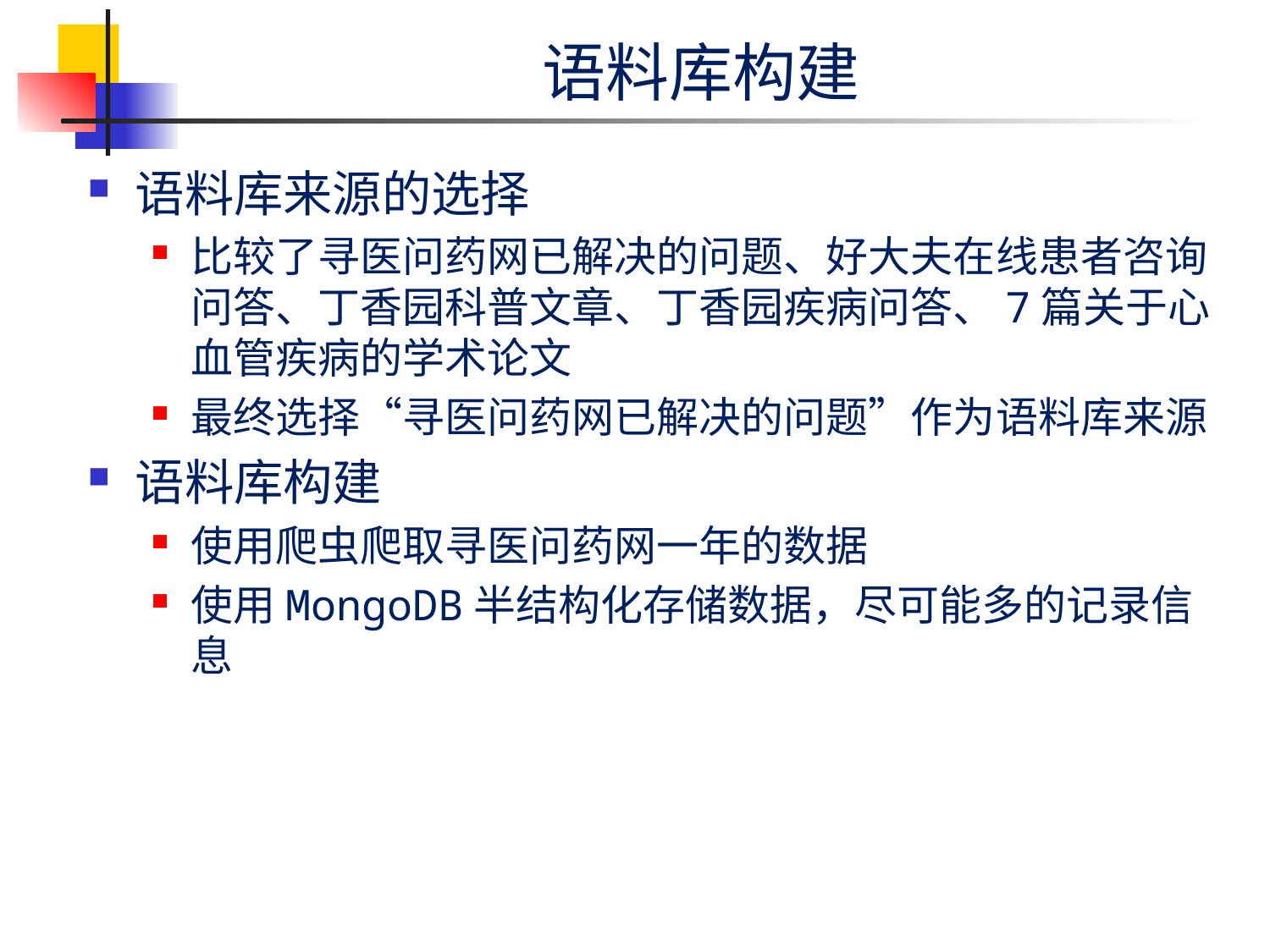

# 语料库构建
语料库来源的选择
比较了寻医问药网已解决的问题、好大夫在线患者咨询问答、丁香园科普文章、丁香园疾病问答、7篇关于心血管疾病的学术论文
最终选择“寻医问药网已解决的问题”作为语料库来源
语料库构建
使用爬虫爬取寻医问药网一年的数据
使用MongoDB半结构化存储数据，尽可能多的记录信息